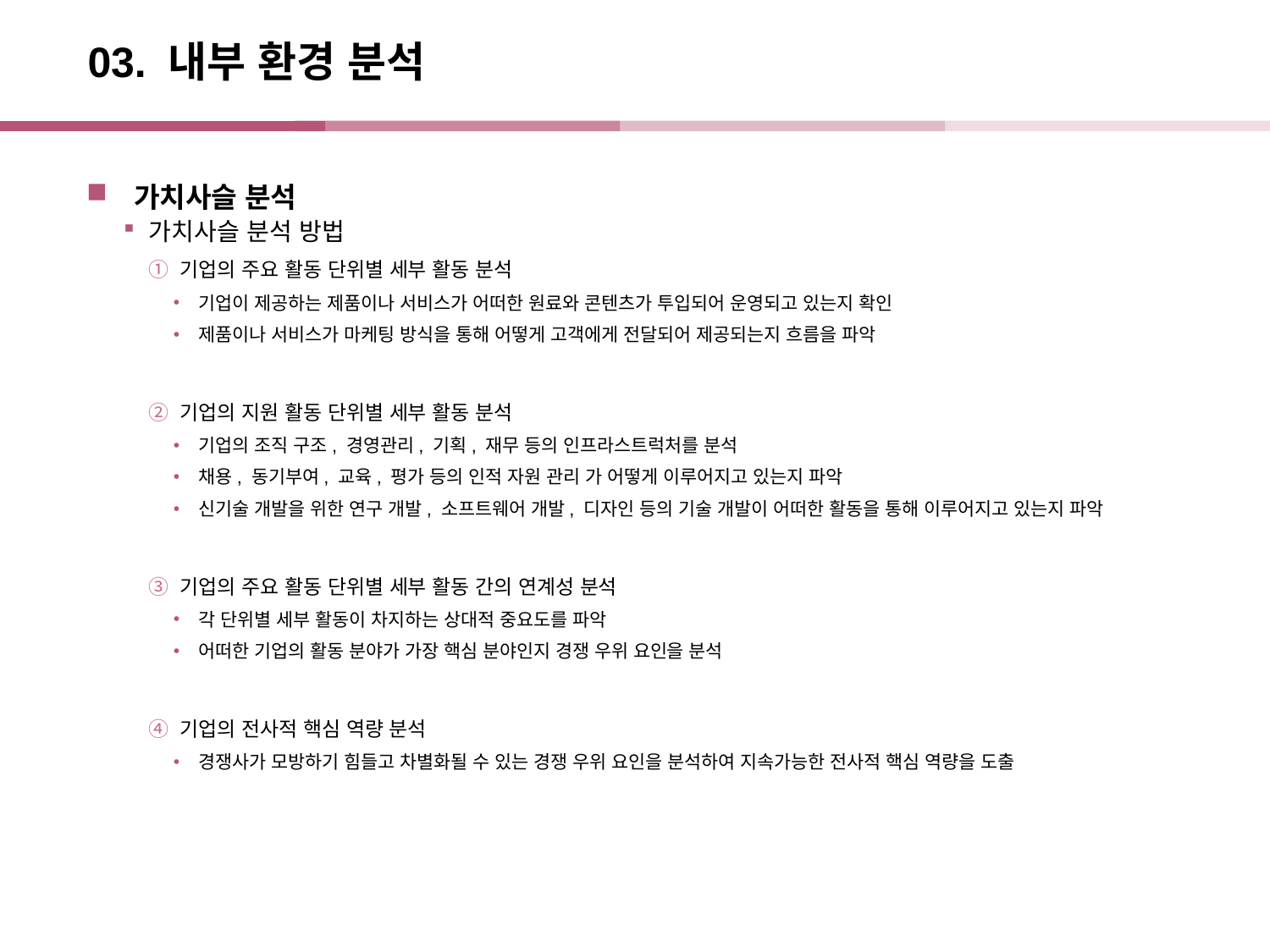

# 03. 내부 환경 분석
가치사슬 분석
가치사슬 분석 방법
기업의 주요 활동 단위별 세부 활동 분석
기업이 제공하는 제품이나 서비스가 어떠한 원료와 콘텐츠가 투입되어 운영되고 있는지 확인
제품이나 서비스가 마케팅 방식을 통해 어떻게 고객에게 전달되어 제공되는지 흐름을 파악

기업의 지원 활동 단위별 세부 활동 분석
기업의 조직 구조, 경영관리, 기획, 재무 등의 인프라스트럭처를 분석
채용, 동기부여, 교육, 평가 등의 인적 자원 관리 가 어떻게 이루어지고 있는지 파악
신기술 개발을 위한 연구 개발, 소프트웨어 개발, 디자인 등의 기술 개발이 어떠한 활동을 통해 이루어지고 있는지 파악

기업의 주요 활동 단위별 세부 활동 간의 연계성 분석
각 단위별 세부 활동이 차지하는 상대적 중요도를 파악
어떠한 기업의 활동 분야가 가장 핵심 분야인지 경쟁 우위 요인을 분석

기업의 전사적 핵심 역량 분석
경쟁사가 모방하기 힘들고 차별화될 수 있는 경쟁 우위 요인을 분석하여 지속가능한 전사적 핵심 역량을 도출